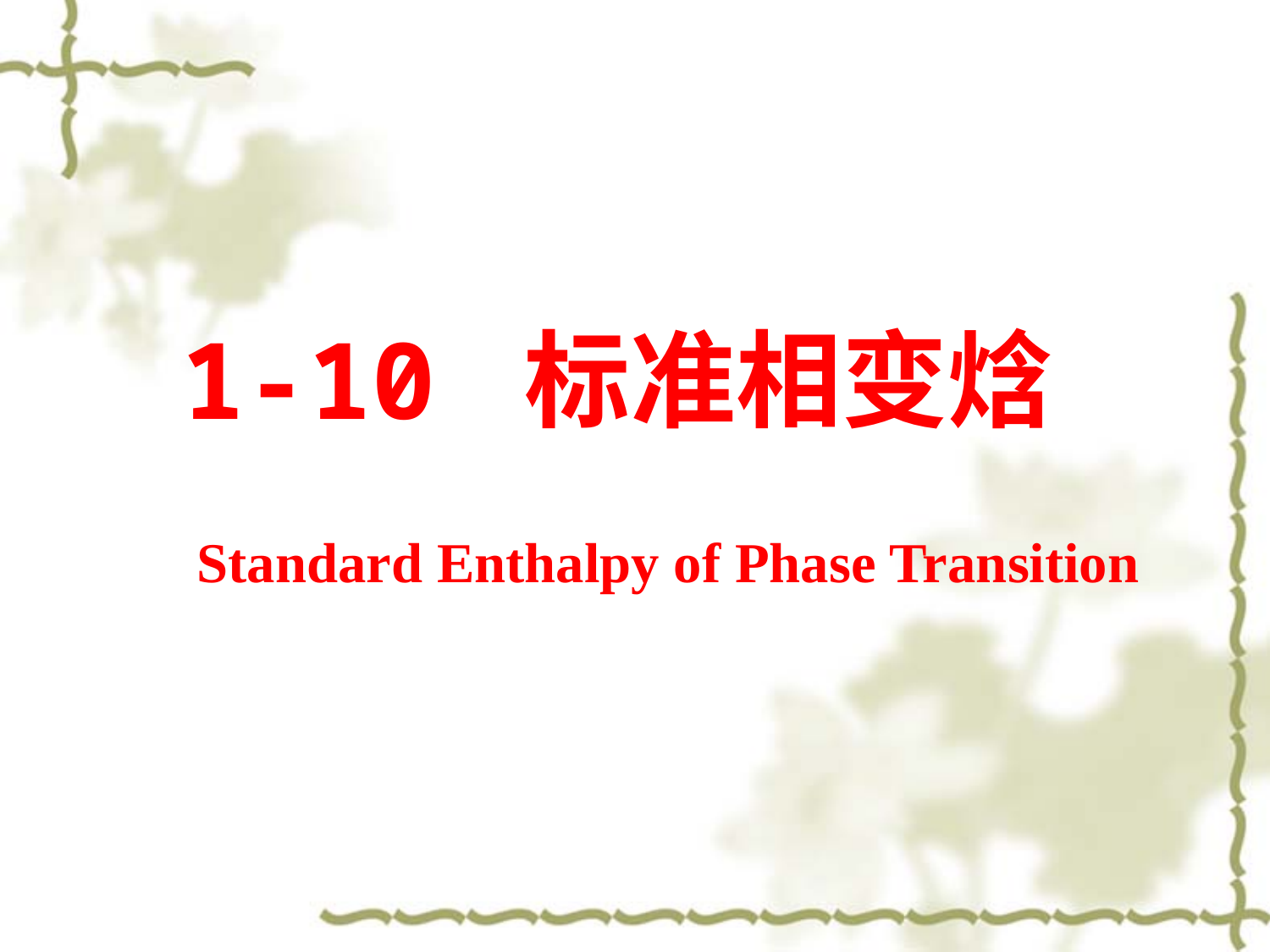

1-10 标准相变焓
Standard Enthalpy of Phase Transition